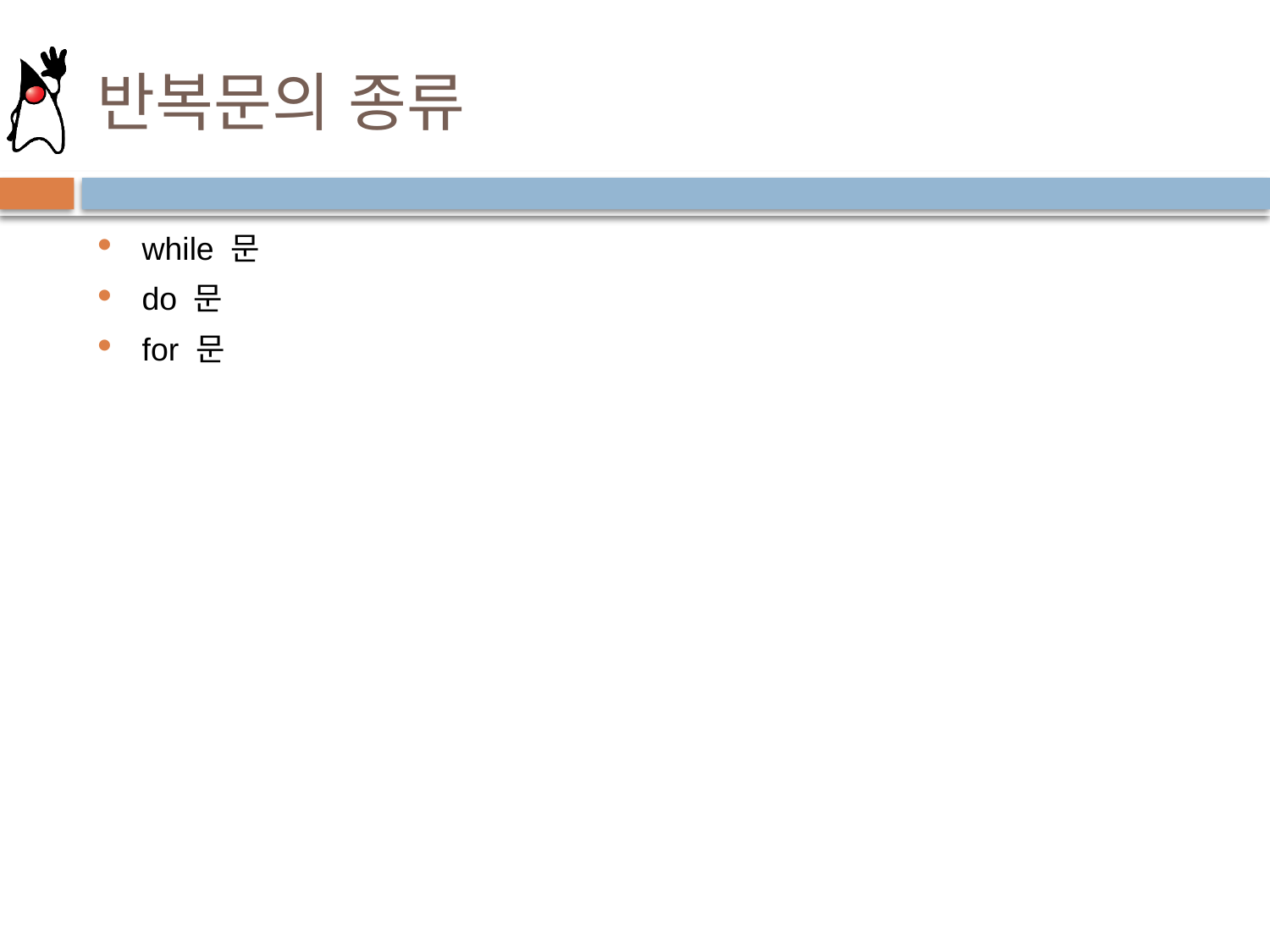

# 반복문의 종류
while 문
do 문
for 문